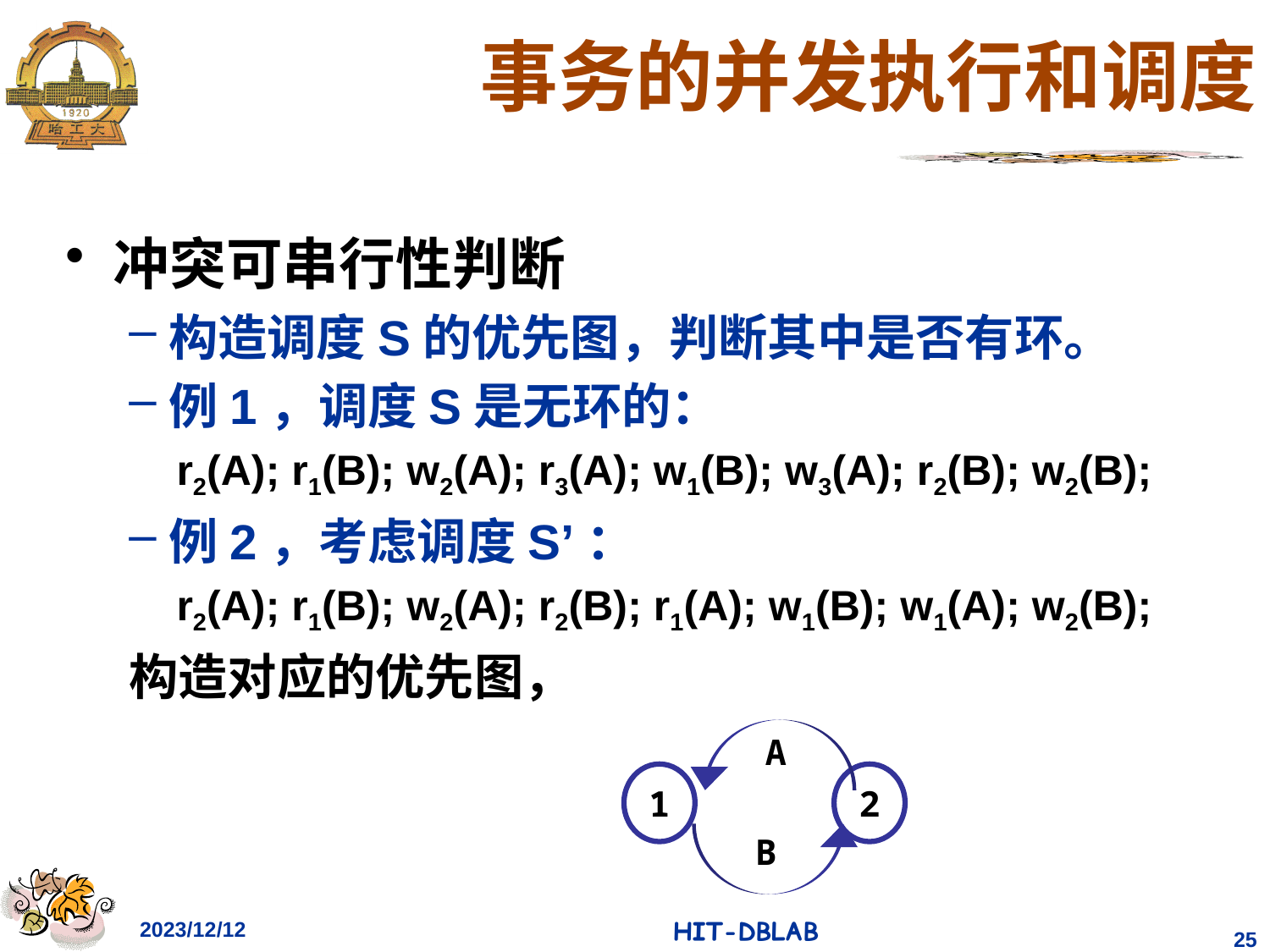

# 事务的并发执行和调度
冲突可串行性判断
构造调度S的优先图，判断其中是否有环。
例1，调度S是无环的：
    r2(A); r1(B); w2(A); r3(A); w1(B); w3(A); r2(B); w2(B);
例2，考虑调度S’：
    r2(A); r1(B); w2(A); r2(B); r1(A); w1(B); w1(A); w2(B);
构造对应的优先图，

A
1
2

B
2023/12/12
HIT-DBLAB
25